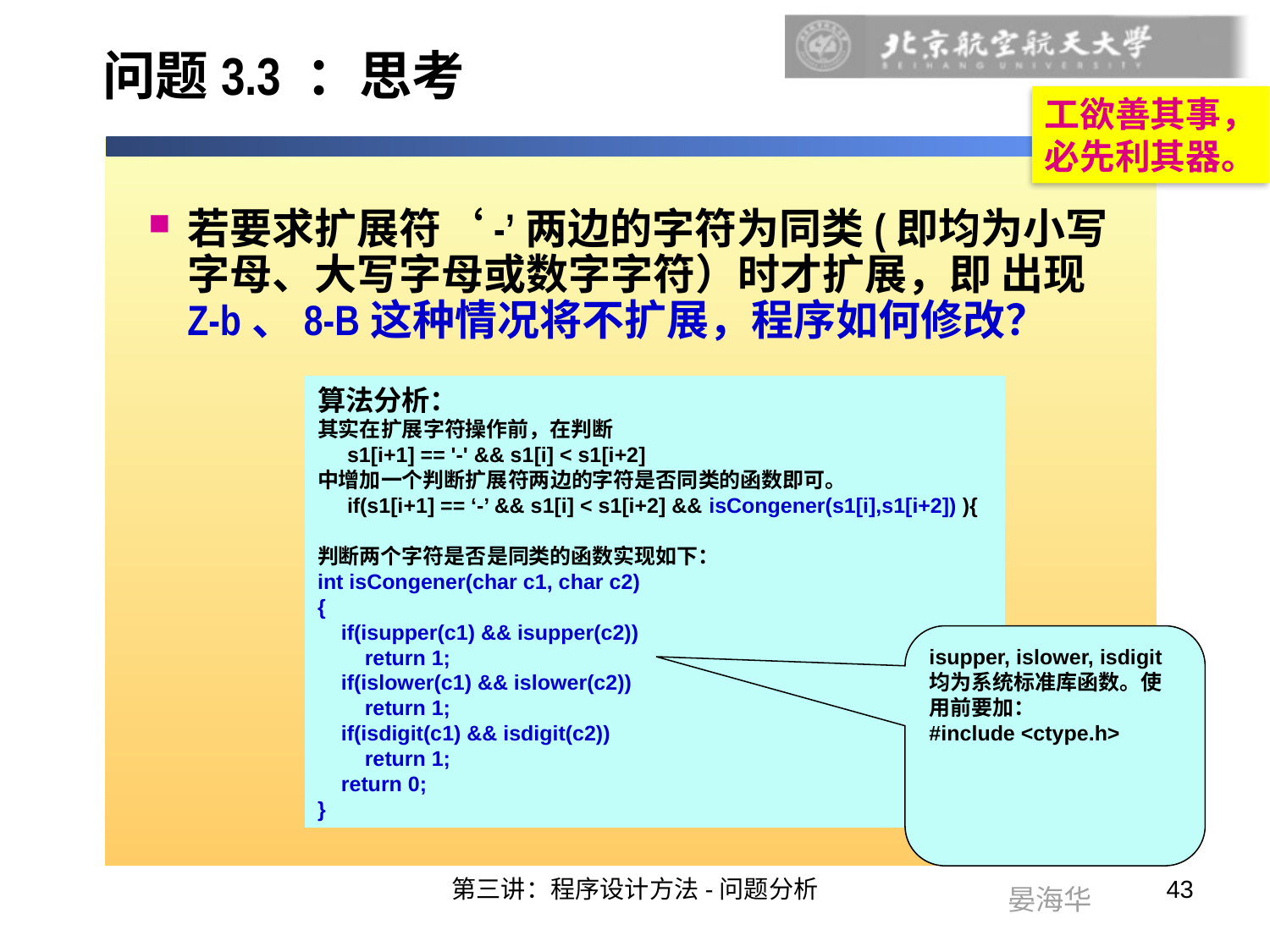

# 问题3.3 ：思考
工欲善其事，
必先利其器。
若要求扩展符‘-’两边的字符为同类(即均为小写字母、大写字母或数字字符）时才扩展，即 出现Z-b、8-B这种情况将不扩展，程序如何修改？

算法分析：
其实在扩展字符操作前，在判断
     s1[i+1] == '-' && s1[i] < s1[i+2]
中增加一个判断扩展符两边的字符是否同类的函数即可。
     if(s1[i+1] == ‘-’ && s1[i] < s1[i+2] && isCongener(s1[i],s1[i+2]) ){

判断两个字符是否是同类的函数实现如下：
int isCongener(char c1, char c2)
{
    if(isupper(c1) && isupper(c2))
        return 1;
    if(islower(c1) && islower(c2))
        return 1;
    if(isdigit(c1) && isdigit(c2))
        return 1;
    return 0;
}
isupper, islower, isdigit均为系统标准库函数。使用前要加：
#include <ctype.h>
第三讲：程序设计方法-问题分析
43